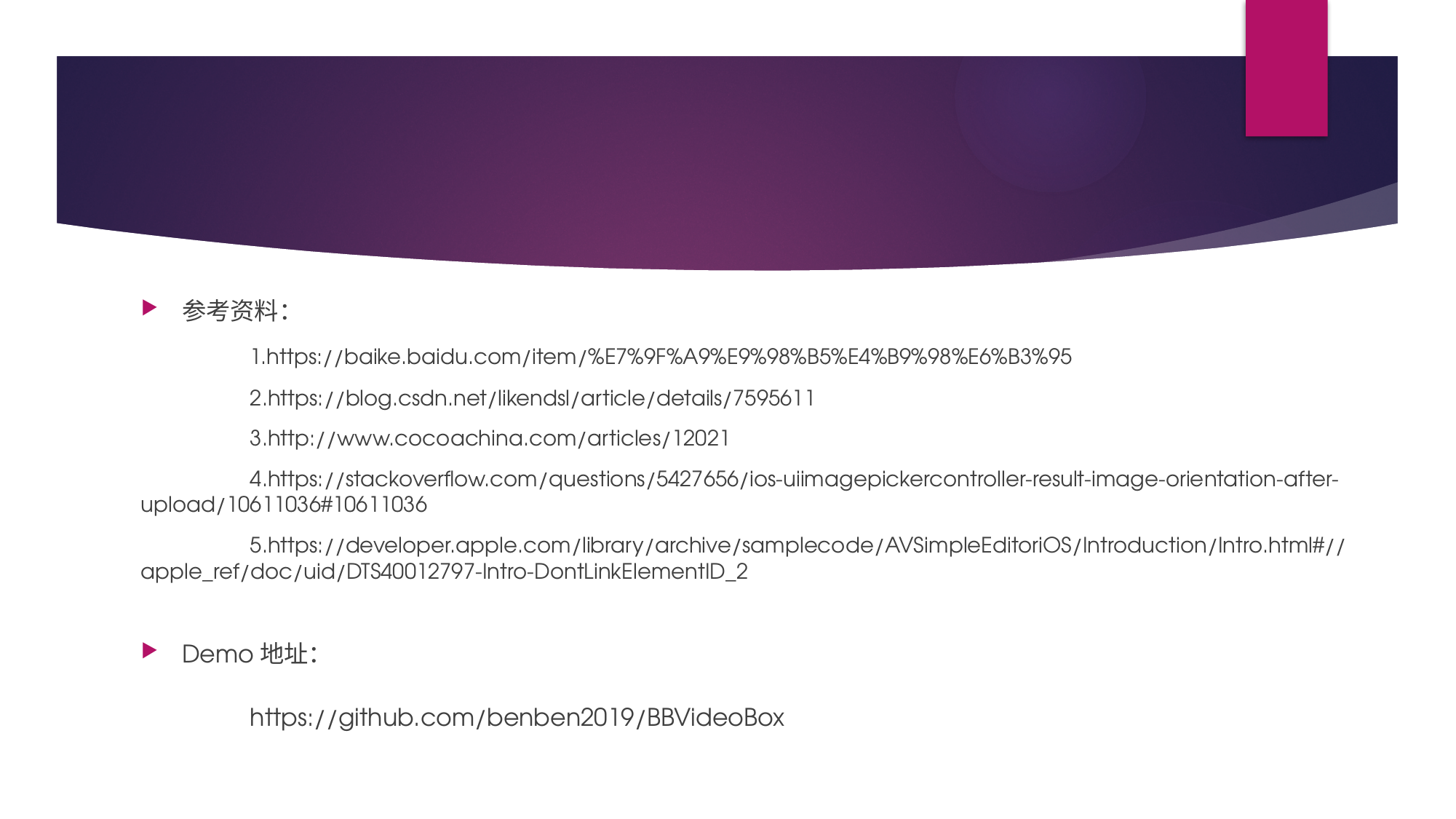

参考资料：
	1.https://baike.baidu.com/item/%E7%9F%A9%E9%98%B5%E4%B9%98%E6%B3%95
	2.https://blog.csdn.net/likendsl/article/details/7595611
	3.http://www.cocoachina.com/articles/12021
	4.https://stackoverflow.com/questions/5427656/ios-uiimagepickercontroller-result-image-orientation-after-upload/10611036#10611036
	5.https://developer.apple.com/library/archive/samplecode/AVSimpleEditoriOS/Introduction/Intro.html#//apple_ref/doc/uid/DTS40012797-Intro-DontLinkElementID_2

Demo地址：
	https://github.com/benben2019/BBVideoBox